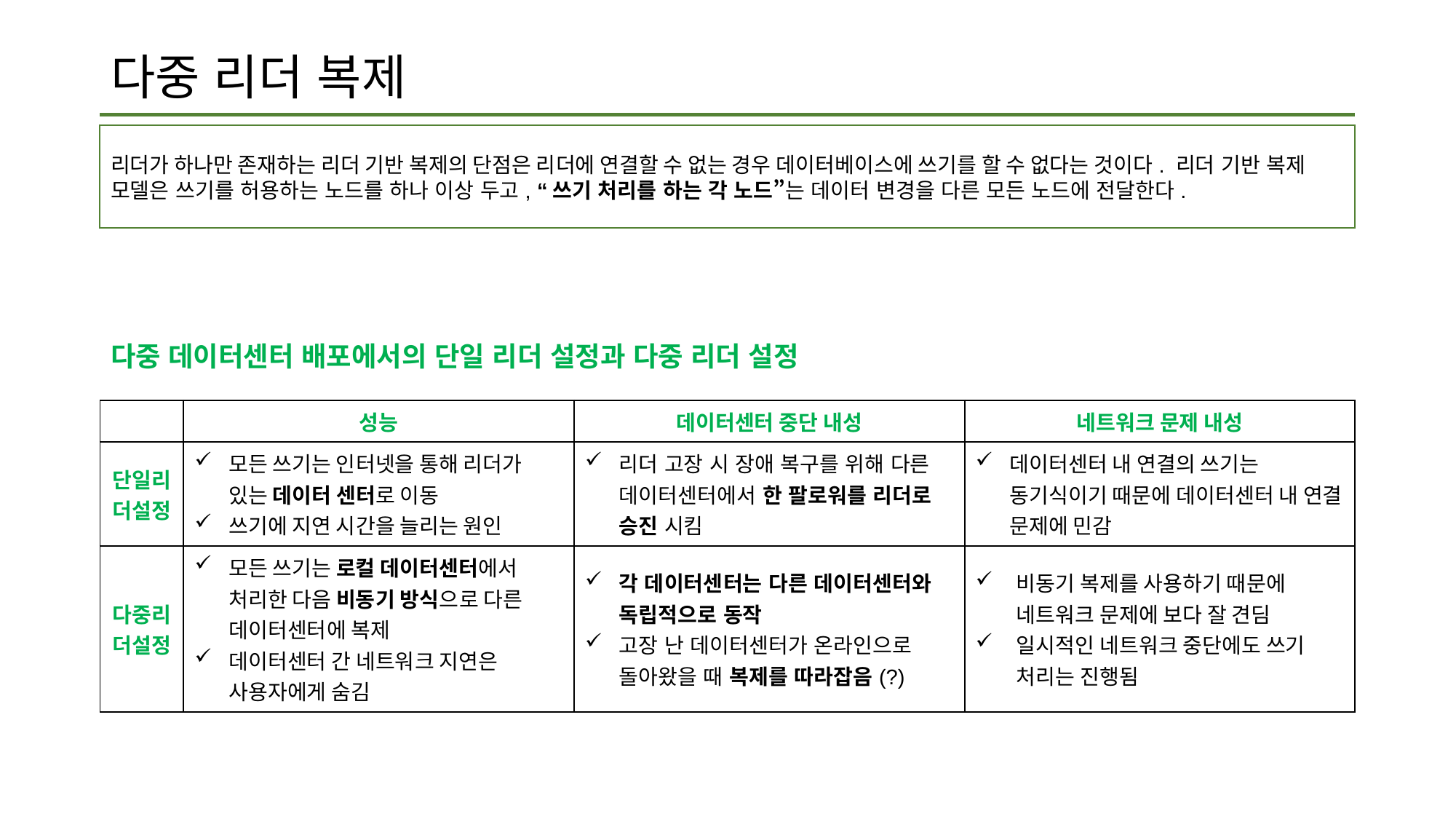

# 다중 리더 복제
리더가 하나만 존재하는 리더 기반 복제의 단점은 리더에 연결할 수 없는 경우 데이터베이스에 쓰기를 할 수 없다는 것이다. 리더 기반 복제 모델은 쓰기를 허용하는 노드를 하나 이상 두고, “쓰기 처리를 하는 각 노드”는 데이터 변경을 다른 모든 노드에 전달한다.
다중 데이터센터 배포에서의 단일 리더 설정과 다중 리더 설정
|  | 성능 | 데이터센터 중단 내성 | 네트워크 문제 내성 |
| --- | --- | --- | --- |
| 단일리더설정 | 모든 쓰기는 인터넷을 통해 리더가 있는 데이터 센터로 이동 쓰기에 지연 시간을 늘리는 원인 | 리더 고장 시 장애 복구를 위해 다른 데이터센터에서 한 팔로워를 리더로 승진 시킴 | 데이터센터 내 연결의 쓰기는 동기식이기 때문에 데이터센터 내 연결 문제에 민감 |
| 다중리더설정 | 모든 쓰기는 로컬 데이터센터에서 처리한 다음 비동기 방식으로 다른 데이터센터에 복제 데이터센터 간 네트워크 지연은 사용자에게 숨김 | 각 데이터센터는 다른 데이터센터와 독립적으로 동작 고장 난 데이터센터가 온라인으로 돌아왔을 때 복제를 따라잡음(?) | 비동기 복제를 사용하기 때문에 네트워크 문제에 보다 잘 견딤 일시적인 네트워크 중단에도 쓰기 처리는 진행됨 |